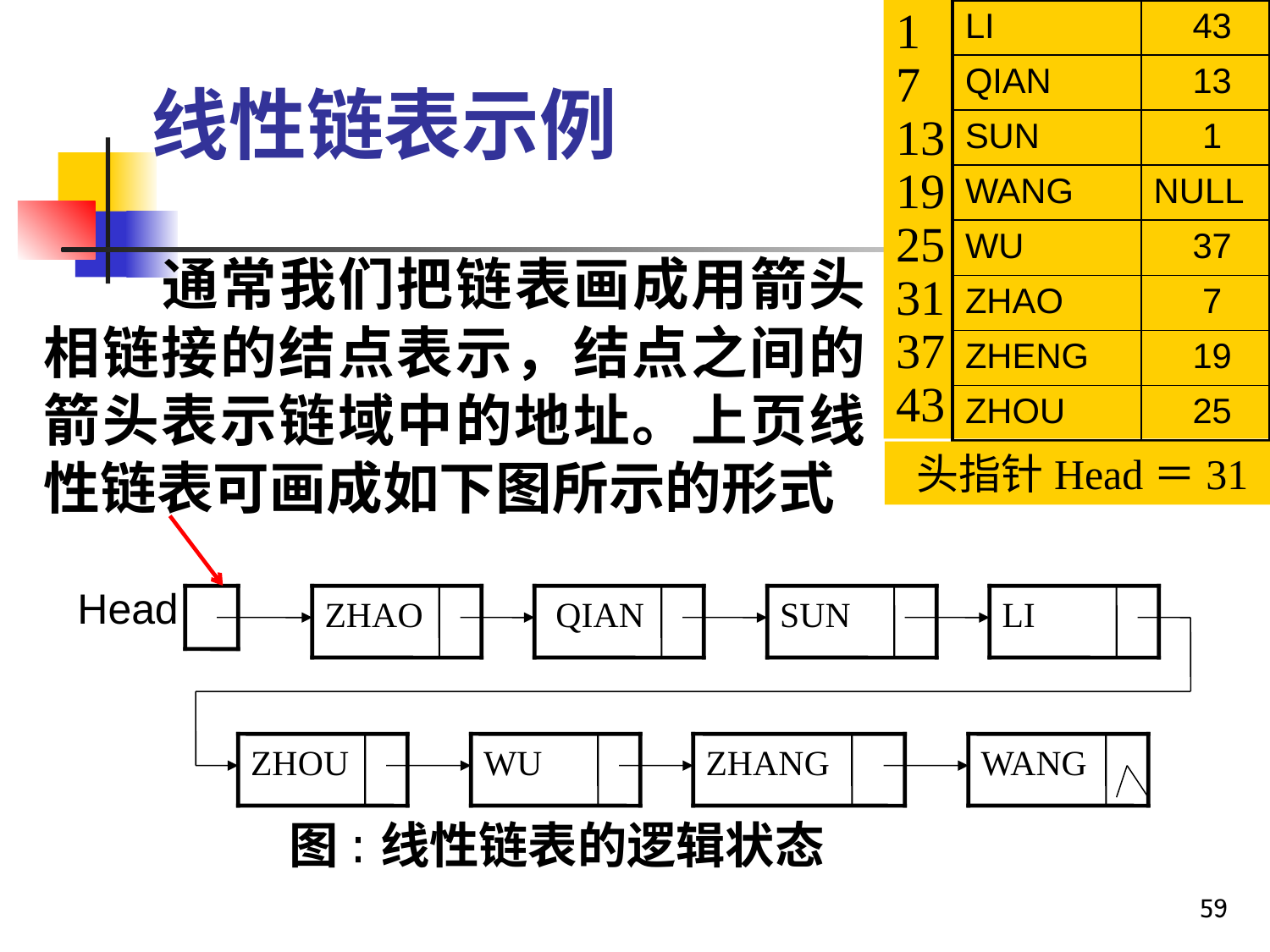

1
7
13
19
25
31
37
43
| LI | 43 |
| --- | --- |
| QIAN | 13 |
| SUN | 1 |
| WANG | NULL |
| WU | 37 |
| ZHAO | 7 |
| ZHENG | 19 |
| ZHOU | 25 |
# 线性链表示例
      通常我们把链表画成用箭头相链接的结点表示，结点之间的箭头表示链域中的地址。上页线性链表可画成如下图所示的形式

                图:线性链表的逻辑状态
 头指针Head＝31
Head

ZHAO

 QIAN

SUN

LI

ZHOU

WU

ZHANG

WANG

59